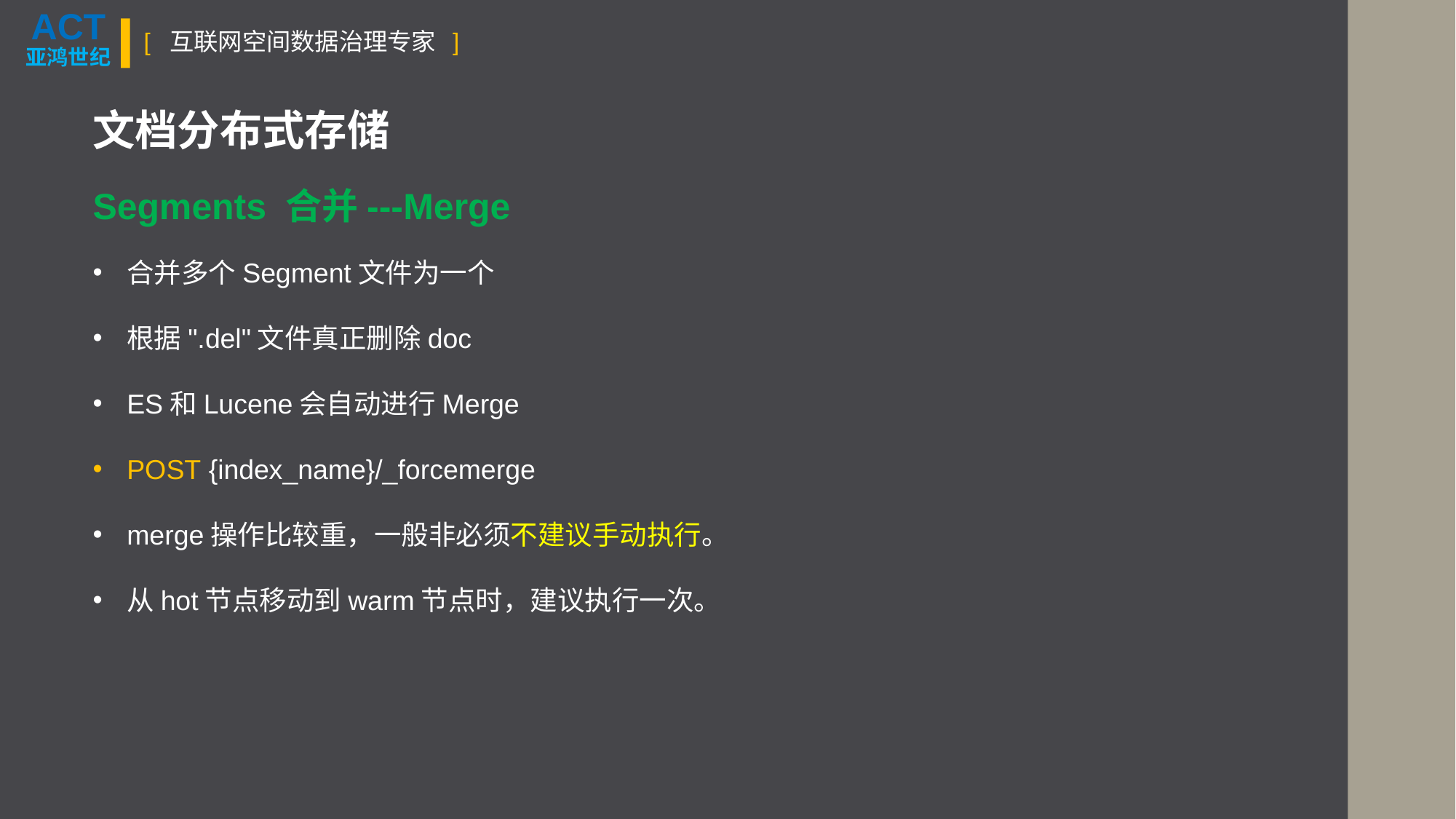

文档分布式存储
Segments 合并---Merge
合并多个Segment文件为一个

根据".del"文件真正删除doc

ES和Lucene会自动进行Merge

POST {index_name}/_forcemerge

merge操作比较重，一般非必须不建议手动执行。

从hot节点移动到warm节点时，建议执行一次。